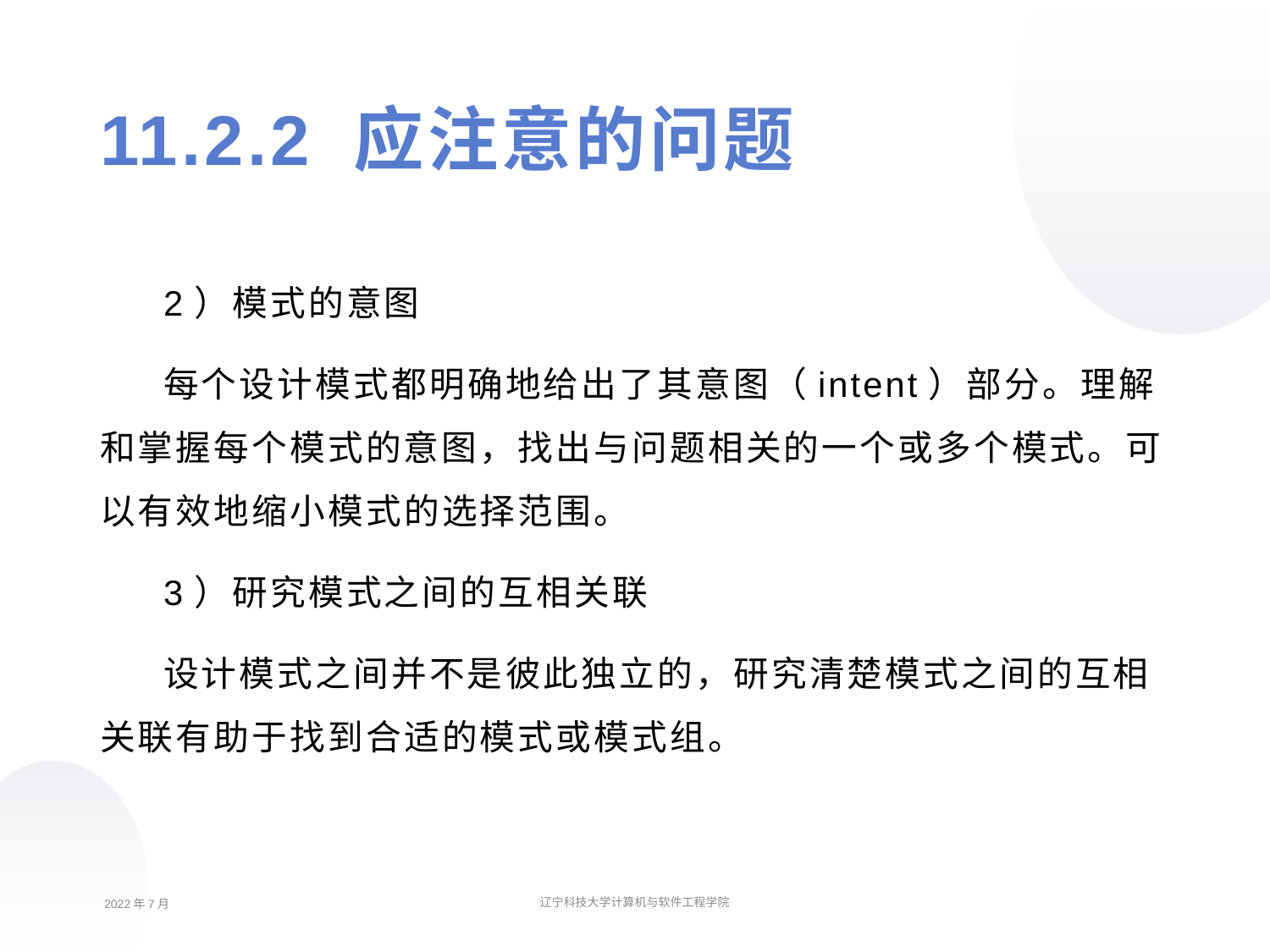

11.2.2 应注意的问题
2）模式的意图
每个设计模式都明确地给出了其意图（intent）部分。理解和掌握每个模式的意图，找出与问题相关的一个或多个模式。可以有效地缩小模式的选择范围。
3）研究模式之间的互相关联
设计模式之间并不是彼此独立的，研究清楚模式之间的互相关联有助于找到合适的模式或模式组。

2022年7月
辽宁科技大学计算机与软件工程学院
29